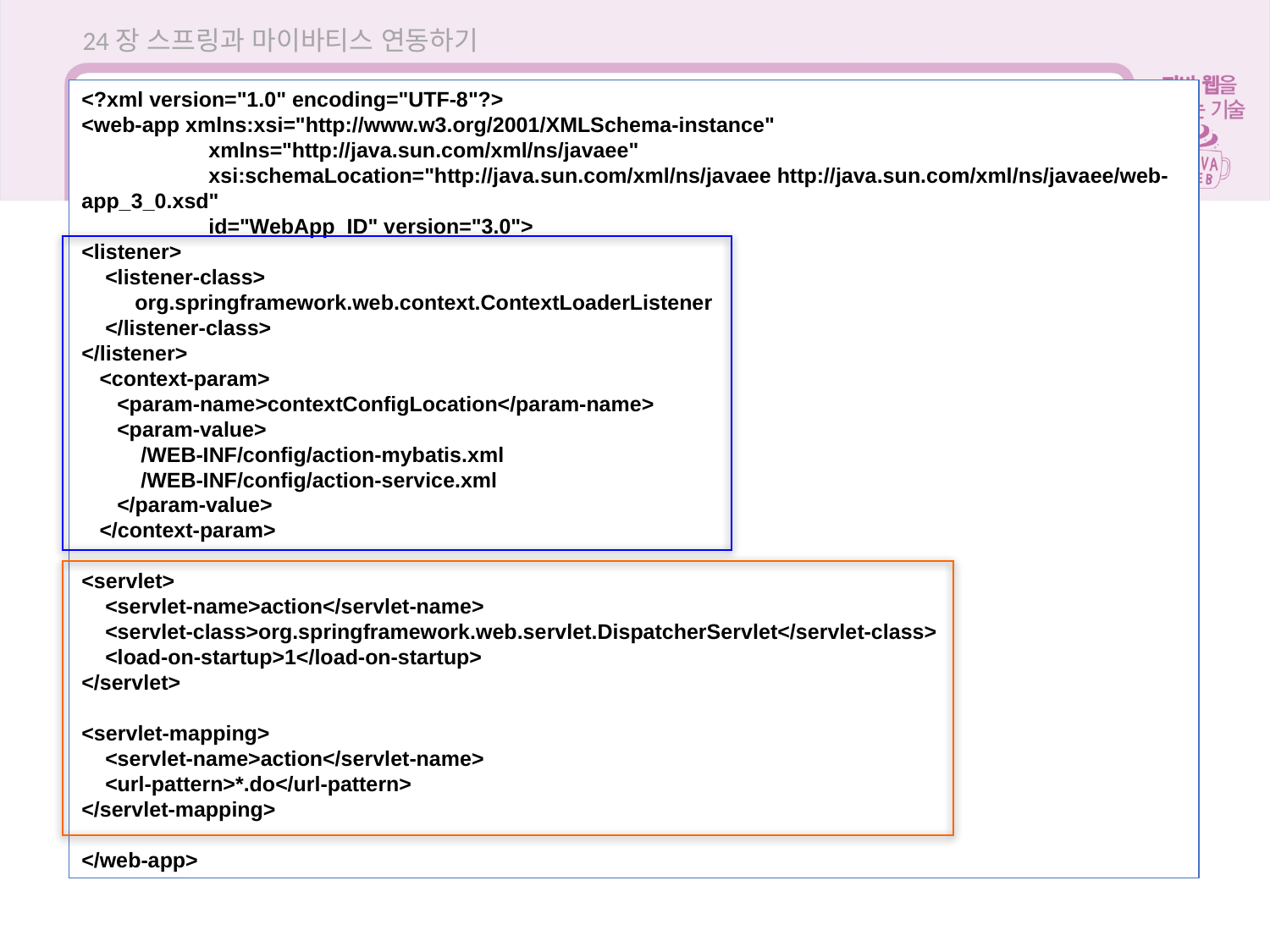

24장 스프링과 마이바티스 연동하기
<?xml version="1.0" encoding="UTF-8"?>
<web-app xmlns:xsi="http://www.w3.org/2001/XMLSchema-instance"
	xmlns="http://java.sun.com/xml/ns/javaee"
	xsi:schemaLocation="http://java.sun.com/xml/ns/javaee http://java.sun.com/xml/ns/javaee/web-app_3_0.xsd"
	id="WebApp_ID" version="3.0">
<listener>
    <listener-class>
         org.springframework.web.context.ContextLoaderListener
    </listener-class>
</listener>
   <context-param>
      <param-name>contextConfigLocation</param-name>
      <param-value>
          /WEB-INF/config/action-mybatis.xml
          /WEB-INF/config/action-service.xml
      </param-value>
   </context-param>

<servlet>
    <servlet-name>action</servlet-name>
    <servlet-class>org.springframework.web.servlet.DispatcherServlet</servlet-class>
    <load-on-startup>1</load-on-startup>
</servlet>

<servlet-mapping>
    <servlet-name>action</servlet-name>
    <url-pattern>*.do</url-pattern>
</servlet-mapping>

</web-app>